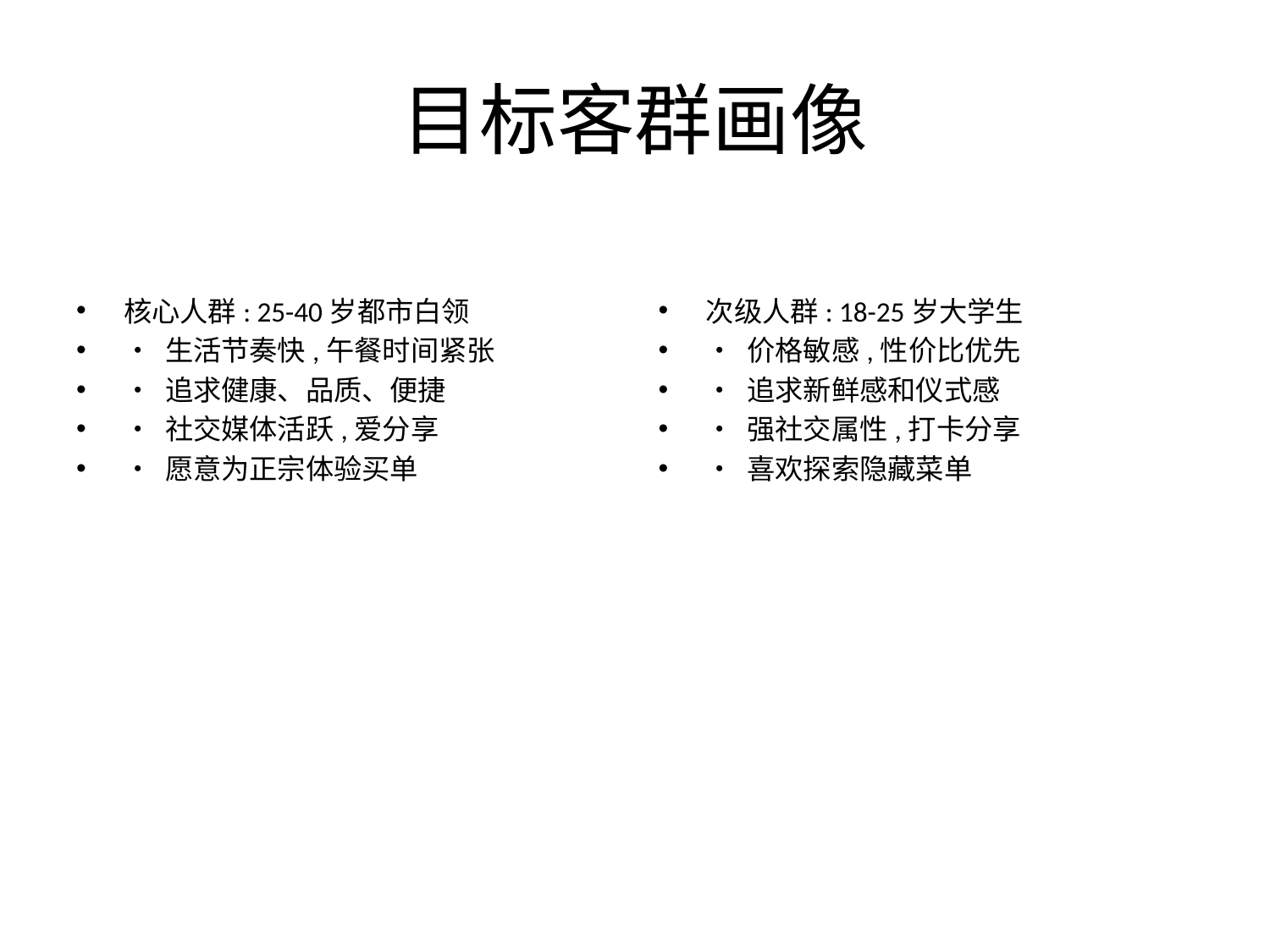

# 目标客群画像

核心人群: 25-40岁都市白领
• 生活节奏快,午餐时间紧张
• 追求健康、品质、便捷
• 社交媒体活跃,爱分享
• 愿意为正宗体验买单

次级人群: 18-25岁大学生
• 价格敏感,性价比优先
• 追求新鲜感和仪式感
• 强社交属性,打卡分享
• 喜欢探索隐藏菜单